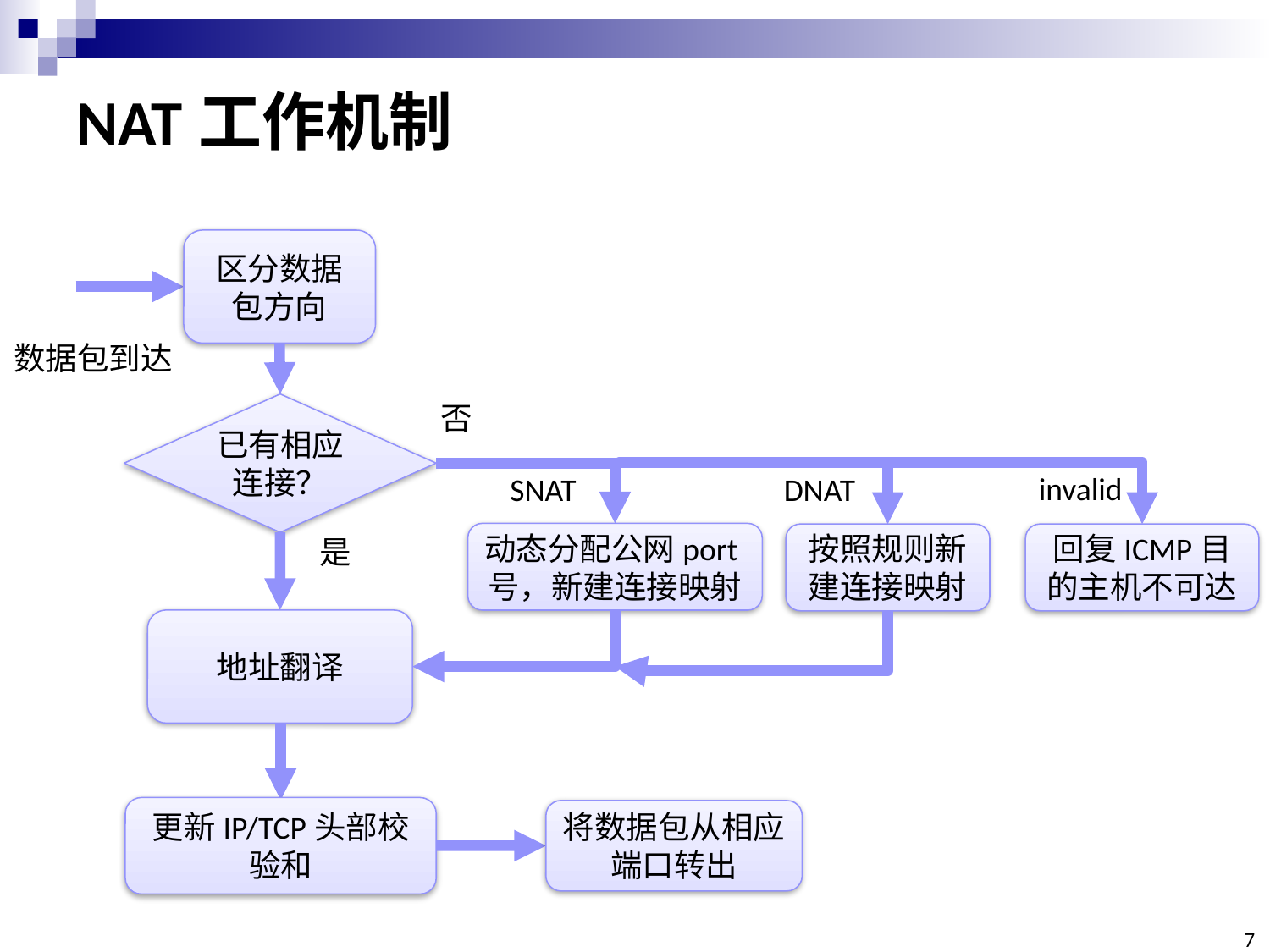

# NAT工作机制
区分数据包方向
数据包到达
否
已有相应连接？
invalid
DNAT
SNAT
动态分配公网port号，新建连接映射
回复ICMP目的主机不可达
按照规则新建连接映射
是
地址翻译
更新IP/TCP头部校验和
将数据包从相应端口转出
7